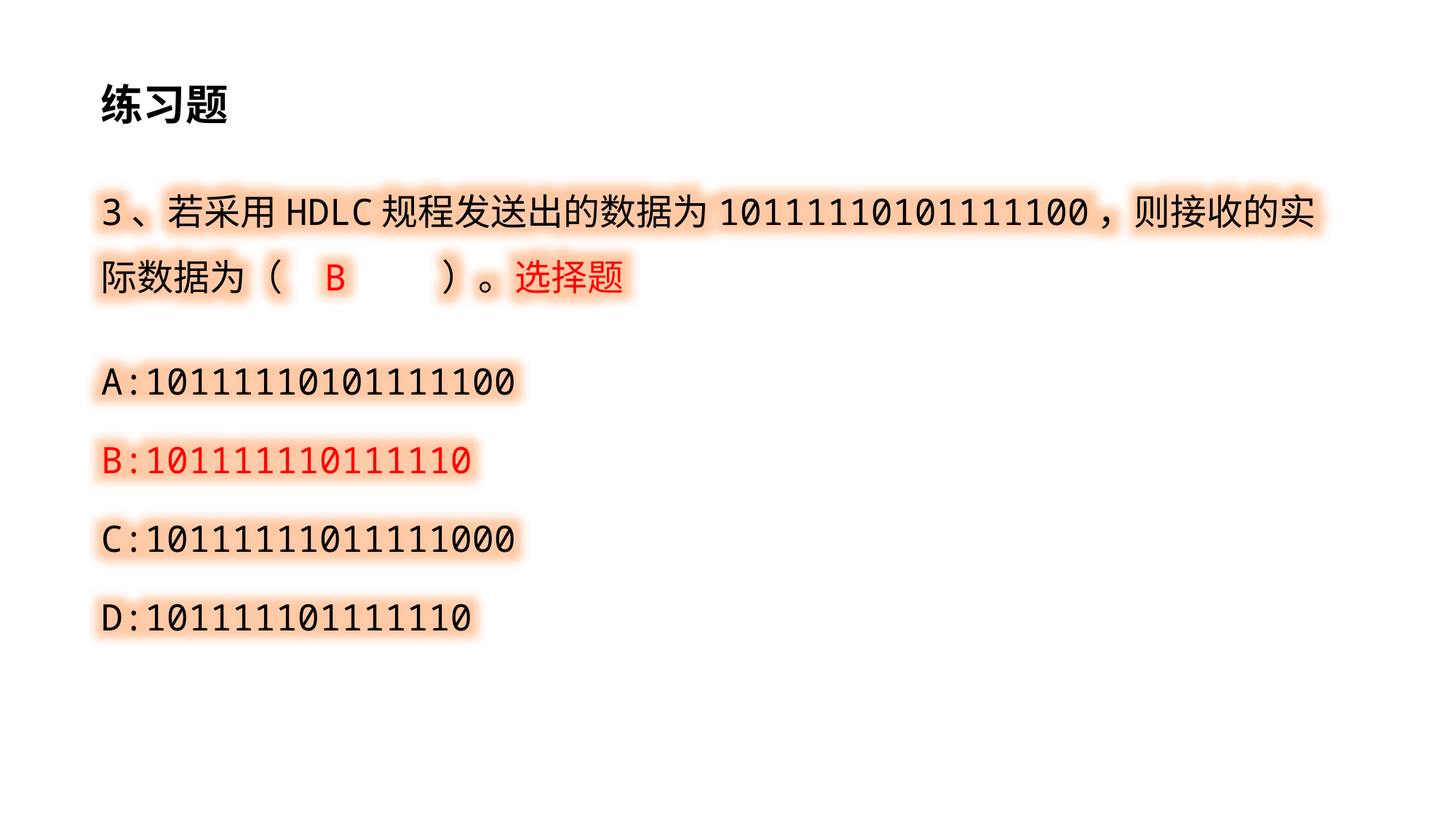

练习题
3、若采用HDLC规程发送出的数据为10111110101111100，则接收的实际数据为（    B    ）。选择题

A:10111110101111100

B:101111110111110

C:10111111011111000

D:101111101111110